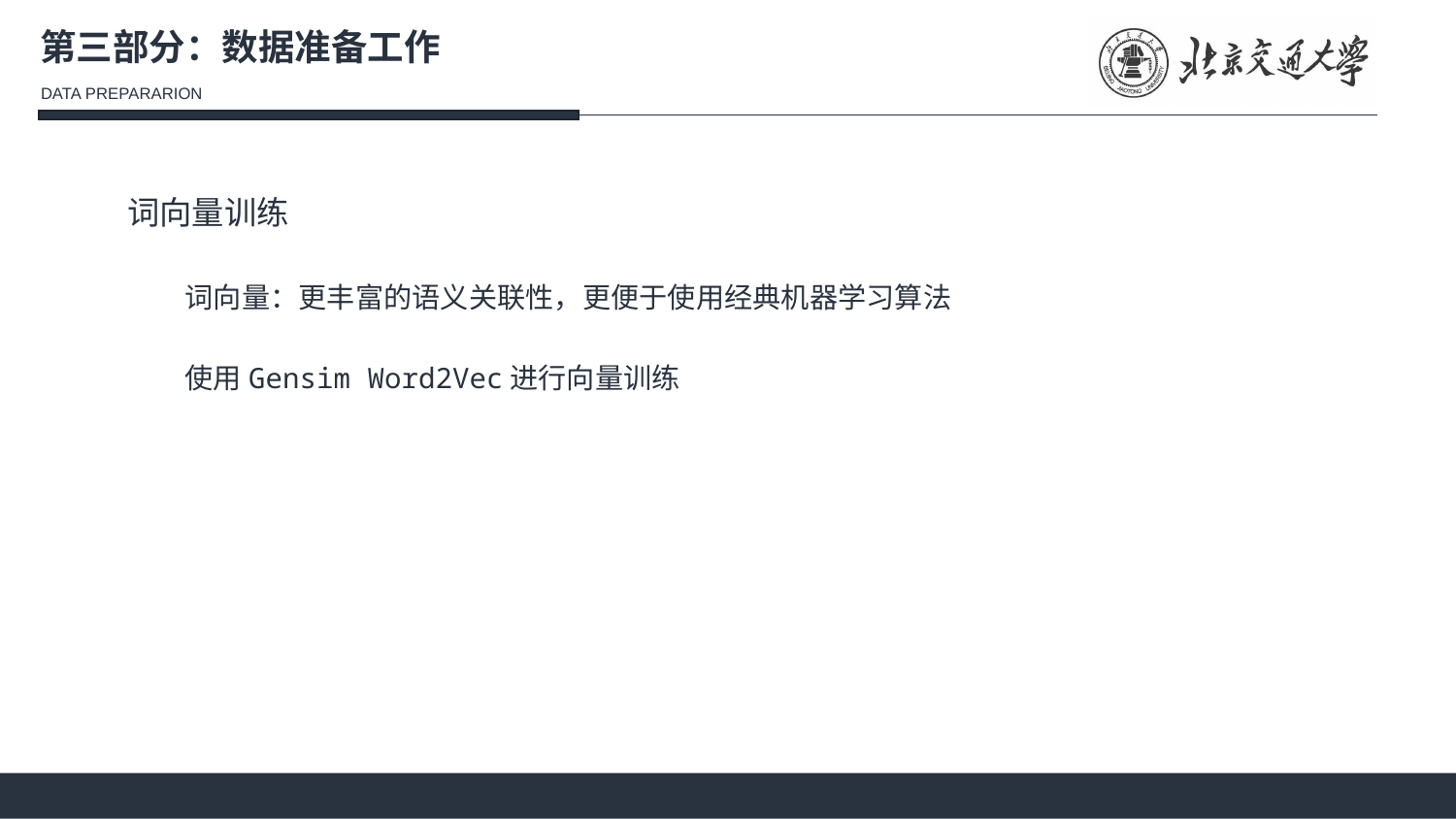

第三部分：数据准备工作
DATA PREPARARION
词向量训练
词向量：更丰富的语义关联性，更便于使用经典机器学习算法
使用Gensim Word2Vec进行向量训练